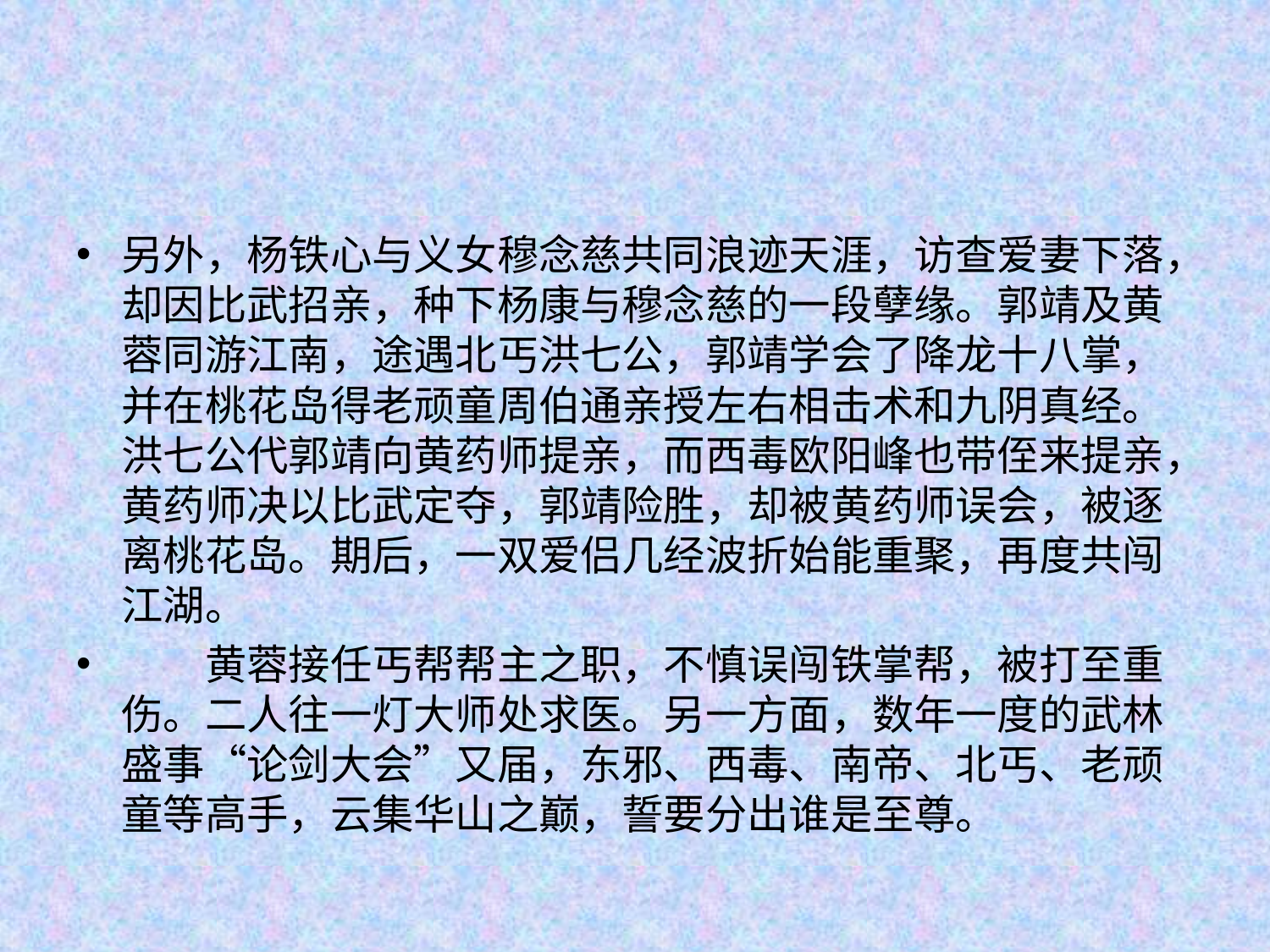

#
另外，杨铁心与义女穆念慈共同浪迹天涯，访查爱妻下落，却因比武招亲，种下杨康与穆念慈的一段孽缘。郭靖及黄蓉同游江南，途遇北丐洪七公，郭靖学会了降龙十八掌，并在桃花岛得老顽童周伯通亲授左右相击术和九阴真经。洪七公代郭靖向黄药师提亲，而西毒欧阳峰也带侄来提亲，黄药师决以比武定夺，郭靖险胜，却被黄药师误会，被逐离桃花岛。期后，一双爱侣几经波折始能重聚，再度共闯江湖。
　　黄蓉接任丐帮帮主之职，不慎误闯铁掌帮，被打至重伤。二人往一灯大师处求医。另一方面，数年一度的武林盛事“论剑大会”又届，东邪、西毒、南帝、北丐、老顽童等高手，云集华山之巅，誓要分出谁是至尊。